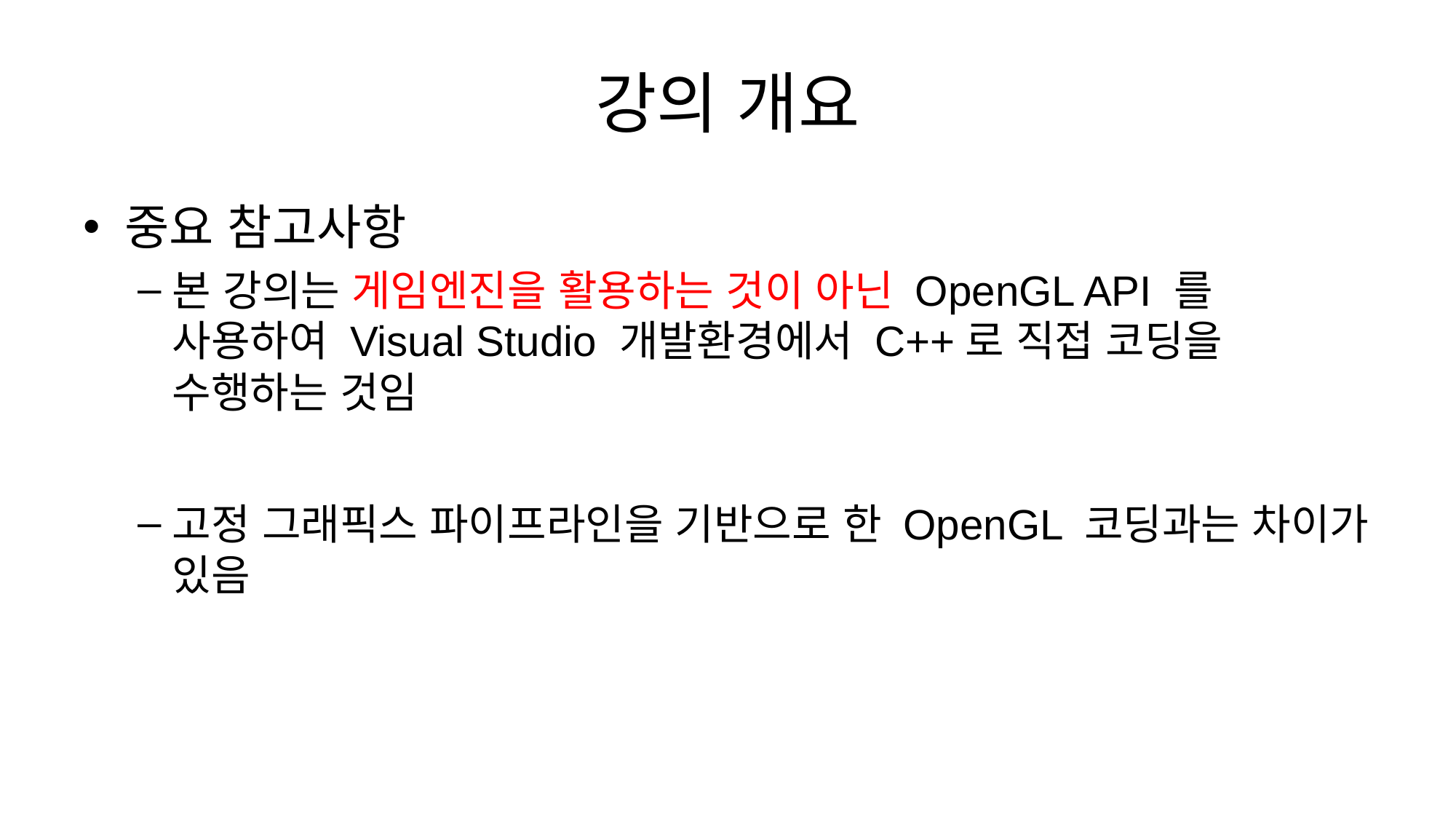

# 강의 개요
중요 참고사항
본 강의는 게임엔진을 활용하는 것이 아닌 OpenGL API 를 사용하여 Visual Studio 개발환경에서 C++로 직접 코딩을 수행하는 것임

고정 그래픽스 파이프라인을 기반으로 한 OpenGL 코딩과는 차이가 있음